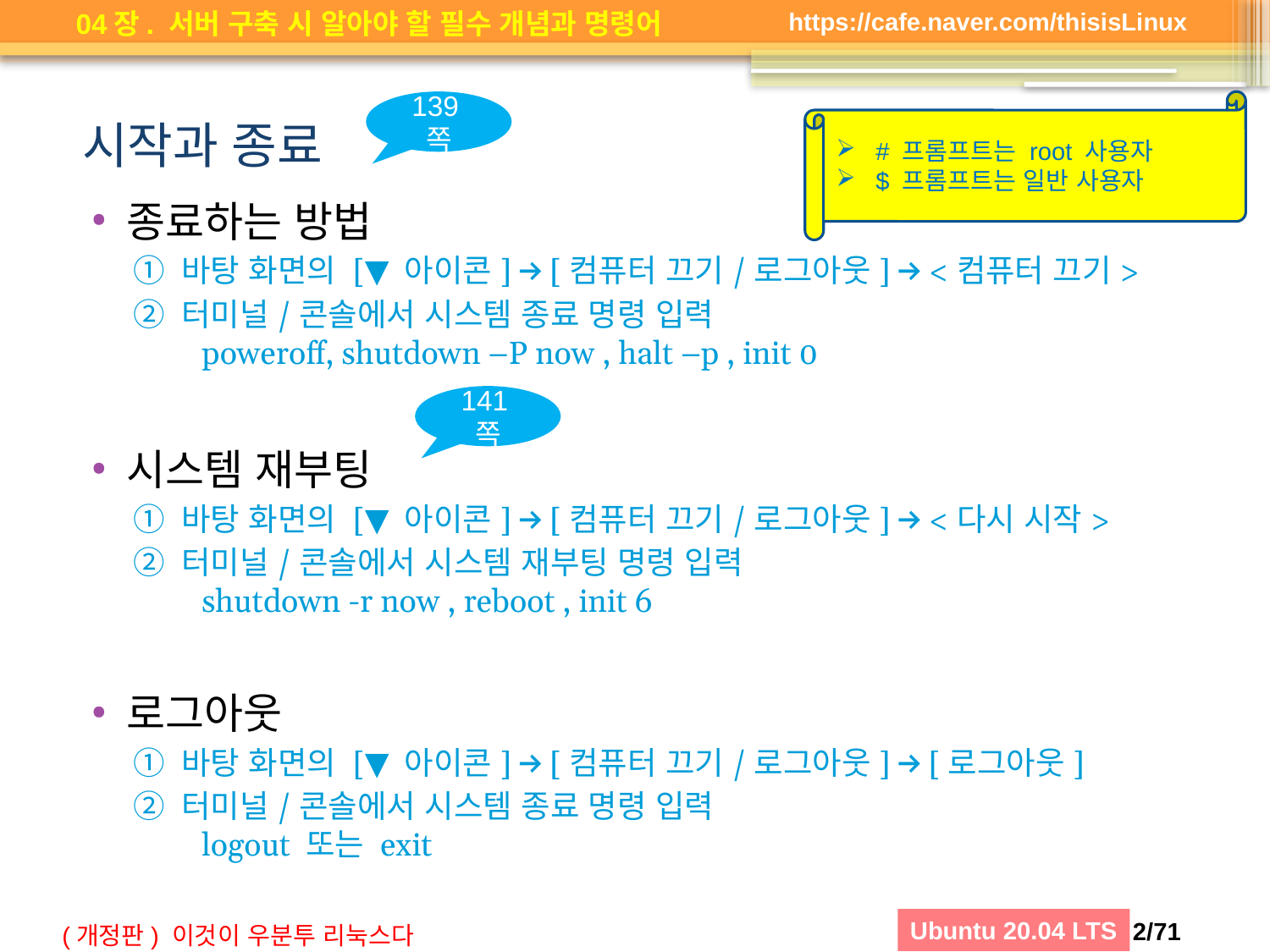

139쪽
# 프롬프트는 root 사용자
$ 프롬프트는 일반 사용자
# 시작과 종료
종료하는 방법
① 바탕 화면의 [▼ 아이콘] → [컴퓨터 끄기/로그아웃] → <컴퓨터 끄기>
② 터미널/콘솔에서 시스템 종료 명령 입력
   poweroff, shutdown –P now , halt –p , init 0

시스템 재부팅
① 바탕 화면의 [▼ 아이콘] → [컴퓨터 끄기/로그아웃] → <다시 시작>
② 터미널/콘솔에서 시스템 재부팅 명령 입력
   shutdown -r now , reboot , init 6

로그아웃
① 바탕 화면의 [▼ 아이콘] → [컴퓨터 끄기/로그아웃] → [로그아웃]
② 터미널/콘솔에서 시스템 종료 명령 입력
   logout 또는 exit
141쪽